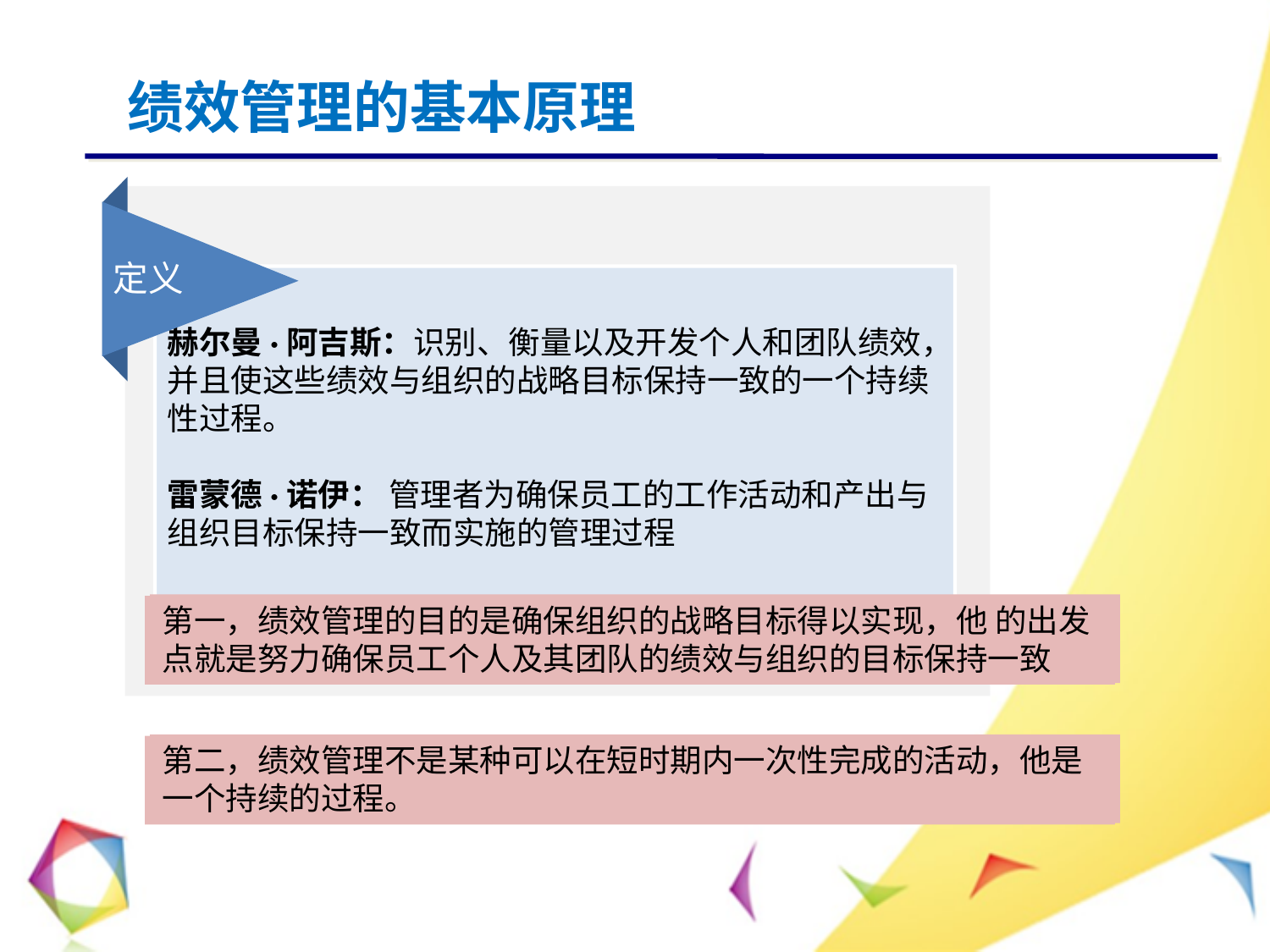

绩效管理的基本原理

定义
赫尔曼·阿吉斯：识别、衡量以及开发个人和团队绩效，并且使这些绩效与组织的战略目标保持一致的一个持续性过程。

雷蒙德·诺伊： 管理者为确保员工的工作活动和产出与组织目标保持一致而实施的管理过程
第一，绩效管理的目的是确保组织的战略目标得以实现，他 的出发点就是努力确保员工个人及其团队的绩效与组织的目标保持一致
第一，绩效管理的目的是确保组织的战略目标得以实现，他 的出发点就是努力确保员工个人及其团队的绩效与组织的目标保持一致
第二，绩效管理不是某种可以在短时期内一次性完成的活动，他是一个持续的过程。
第二，绩效管理不是某种可以在短时期内一次性完成的活动，他是一个持续的过程。